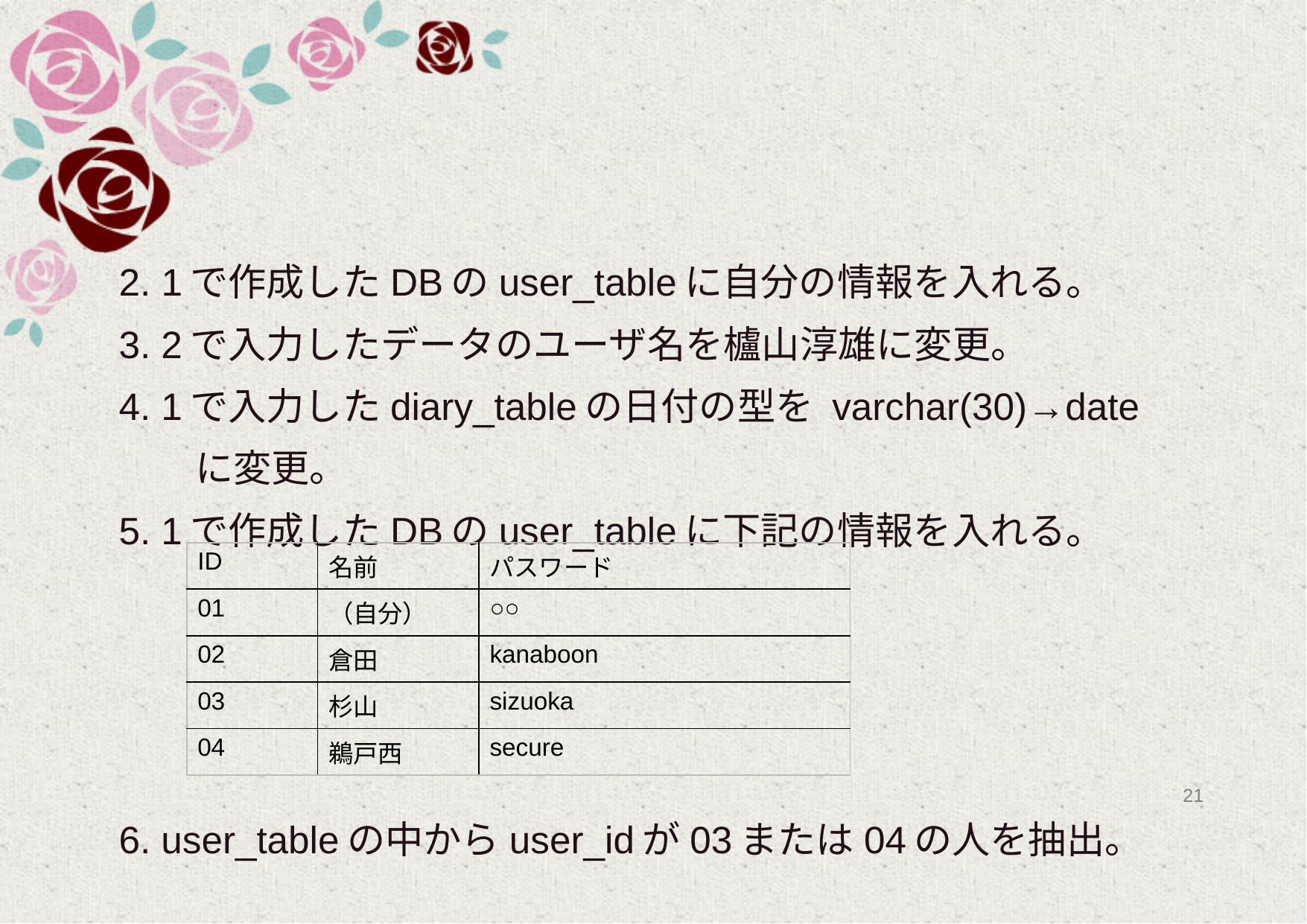

2. 1で作成したDBのuser_tableに自分の情報を入れる。
3. 2で入力したデータのユーザ名を櫨山淳雄に変更。
4. 1で入力したdiary_tableの日付の型を varchar(30)→date
　　に変更。
5. 1で作成したDBのuser_tableに下記の情報を入れる。

6. user_tableの中からuser_idが03または04の人を抽出。

| ID | 名前 | パスワード |
| --- | --- | --- |
| 01 | （自分） | ○○ |
| 02 | 倉田 | kanaboon |
| 03 | 杉山 | sizuoka |
| 04 | 鵜戸西 | secure |
21